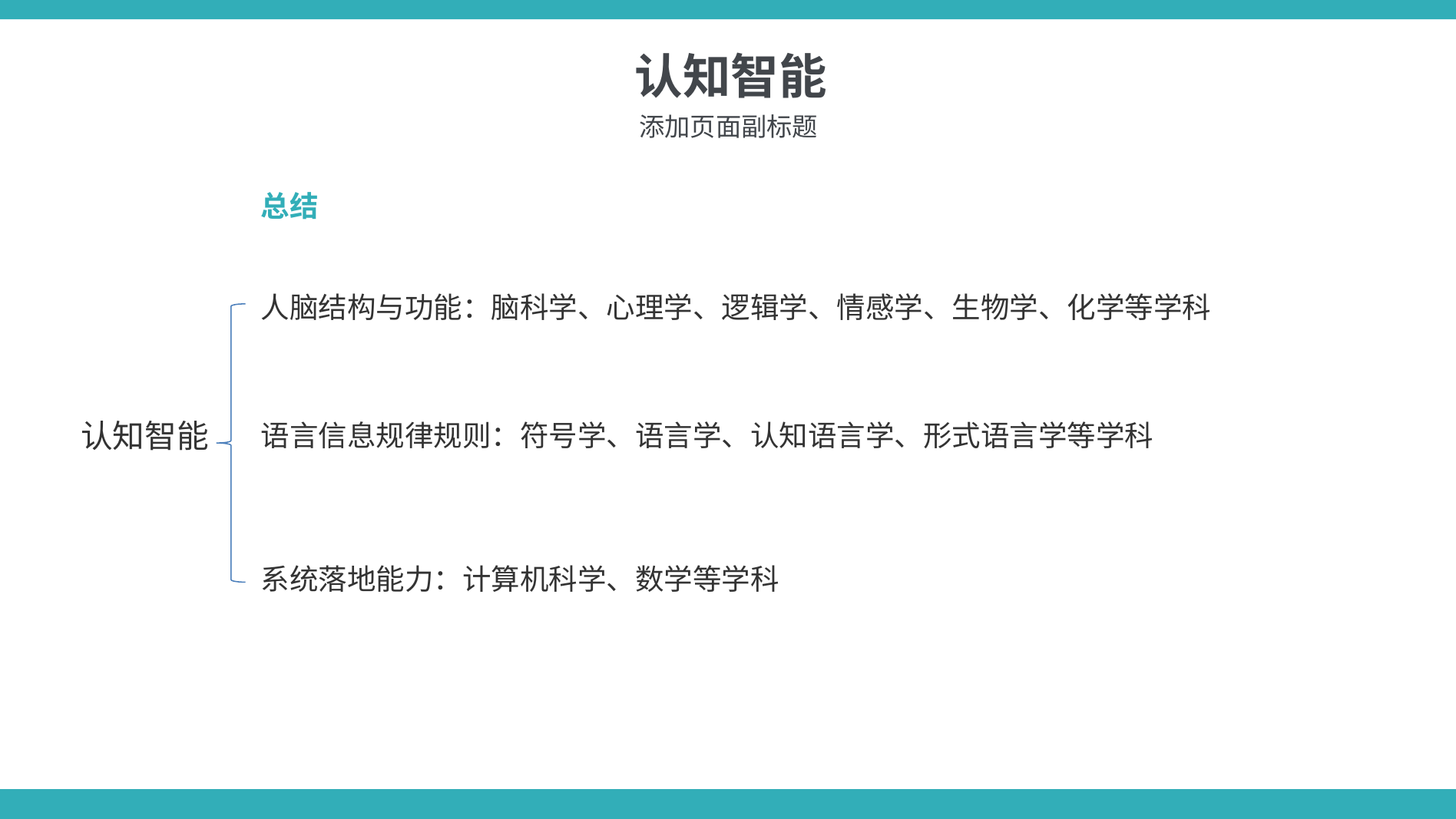

认知智能
添加页面副标题
总结
人脑结构与功能：脑科学、心理学、逻辑学、情感学、生物学、化学等学科

认知智能
语言信息规律规则：符号学、语言学、认知语言学、形式语言学等学科
系统落地能力：计算机科学、数学等学科